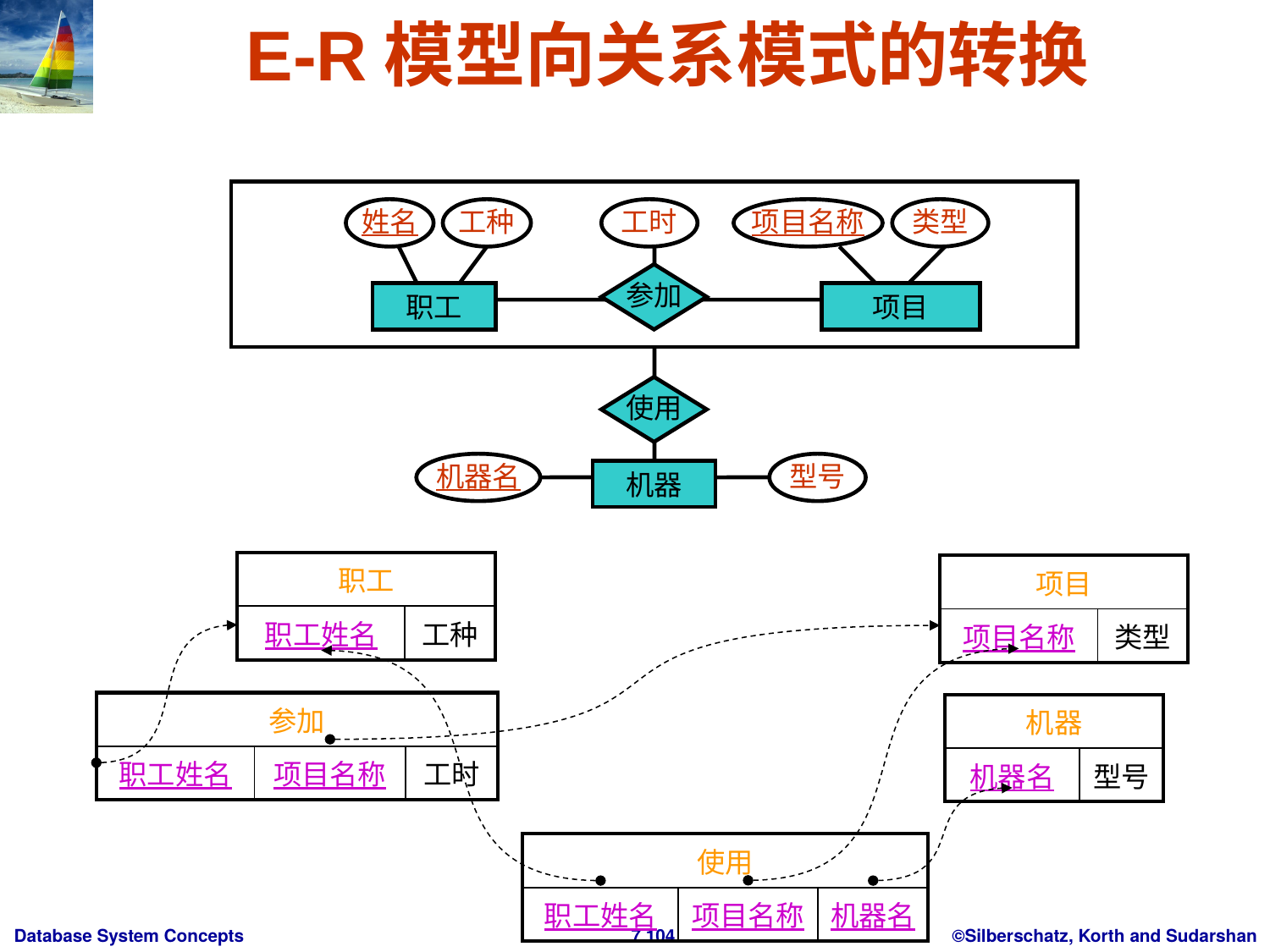

# E-R模型向关系模式的转换

姓名
工种
工时
项目名称
类型

参加
职工
项目

使用

机器名
型号
机器

| 职工 |  |
| --- | --- |
| 职工姓名 | 工种 |
| 项目 |  |
| --- | --- |
| 项目名称 | 类型 |
| 参加 |  |  |
| --- | --- | --- |
| 职工姓名 | 项目名称 | 工时 |
| 机器 |  |
| --- | --- |
| 机器名 | 型号 |
| 使用 |  |  |
| --- | --- | --- |
| 职工姓名 | 项目名称 | 机器名 |